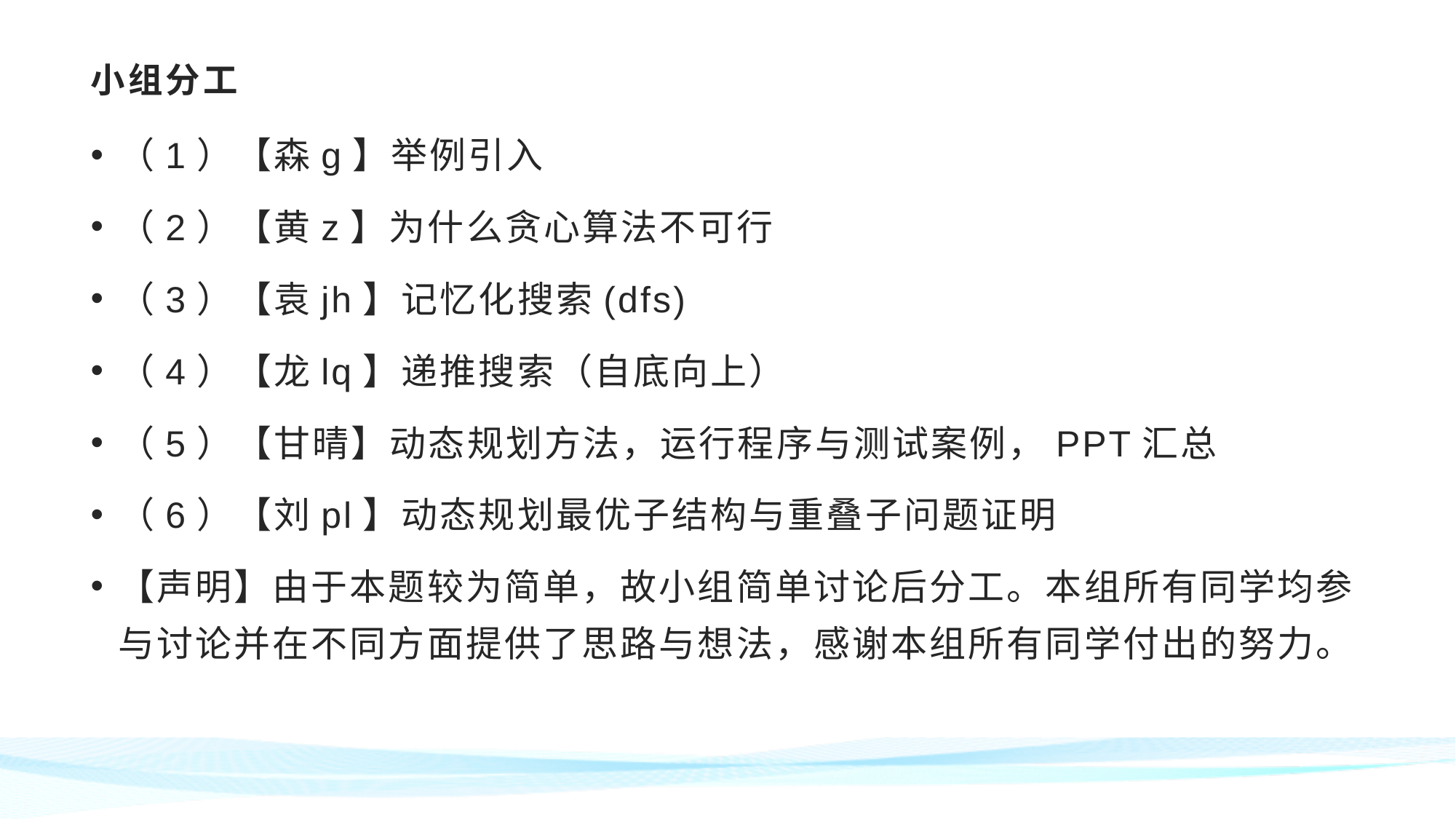

# 小组分工
（1）【森g】举例引入
（2）【黄z】为什么贪心算法不可行
（3）【袁jh】记忆化搜索(dfs)
（4）【龙lq】递推搜索（自底向上）
（5）【甘晴】动态规划方法，运行程序与测试案例，PPT汇总
（6）【刘pl】动态规划最优子结构与重叠子问题证明
【声明】由于本题较为简单，故小组简单讨论后分工。本组所有同学均参与讨论并在不同方面提供了思路与想法，感谢本组所有同学付出的努力。